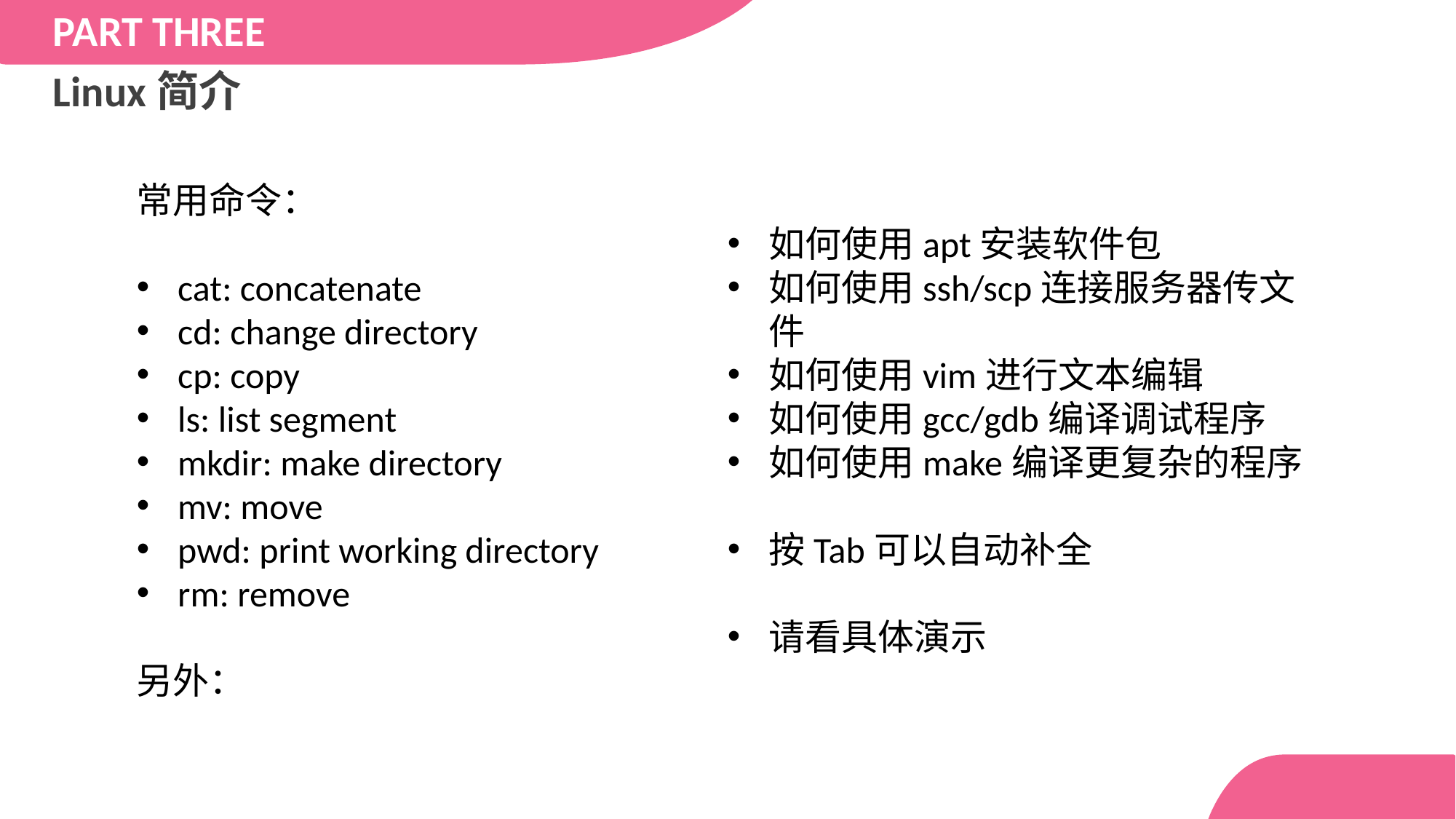

PART THREE
Linux简介
常用命令：

cat: concatenate
cd: change directory
cp: copy
ls: list segment
mkdir: make directory
mv: move
pwd: print working directory
rm: remove

另外：

如何使用apt安装软件包
如何使用ssh/scp连接服务器传文件
如何使用vim进行文本编辑
如何使用gcc/gdb编译调试程序
如何使用make编译更复杂的程序

按Tab可以自动补全

请看具体演示